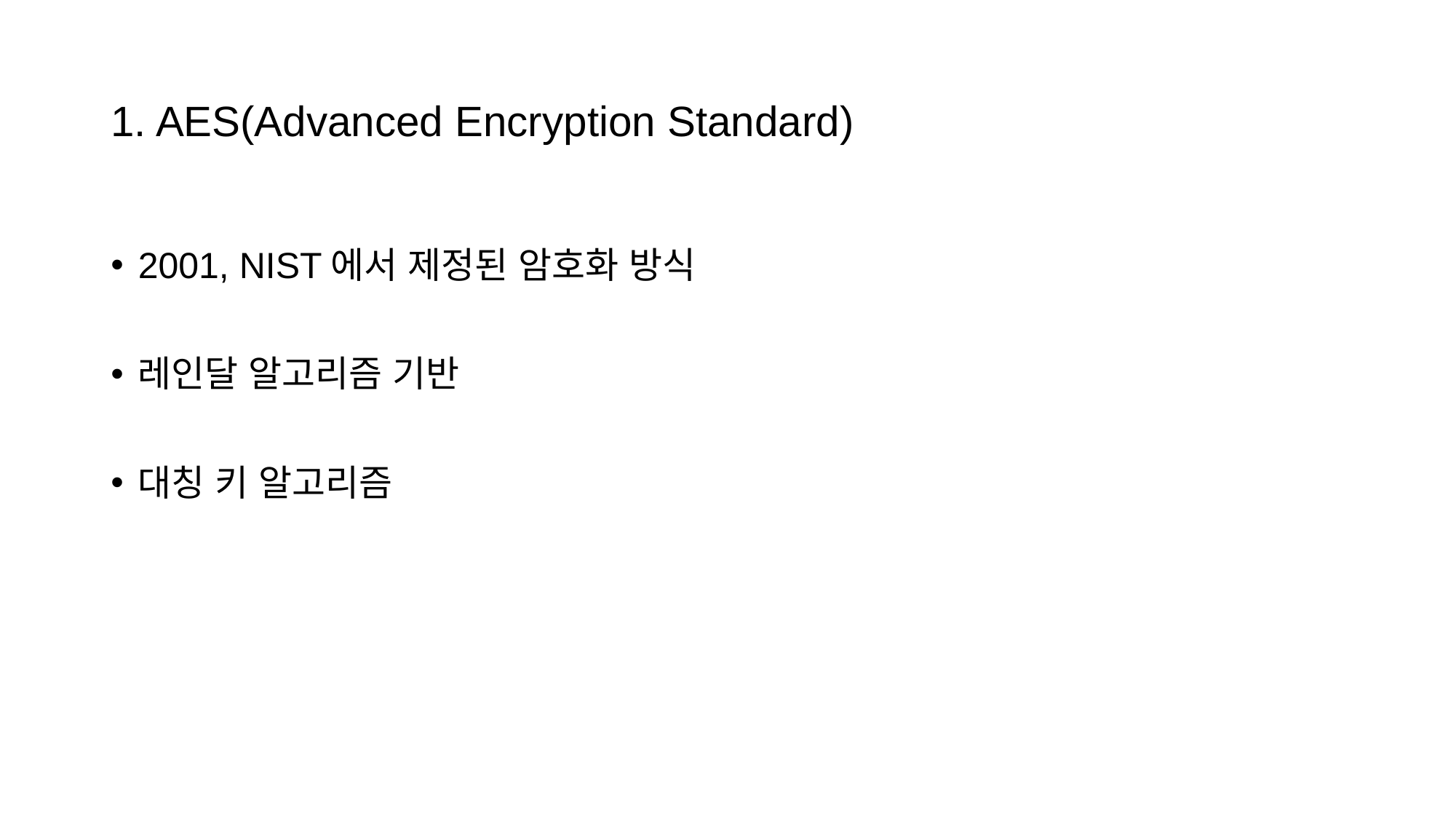

# 1. AES(Advanced Encryption Standard)
2001, NIST에서 제정된 암호화 방식

레인달 알고리즘 기반

대칭 키 알고리즘